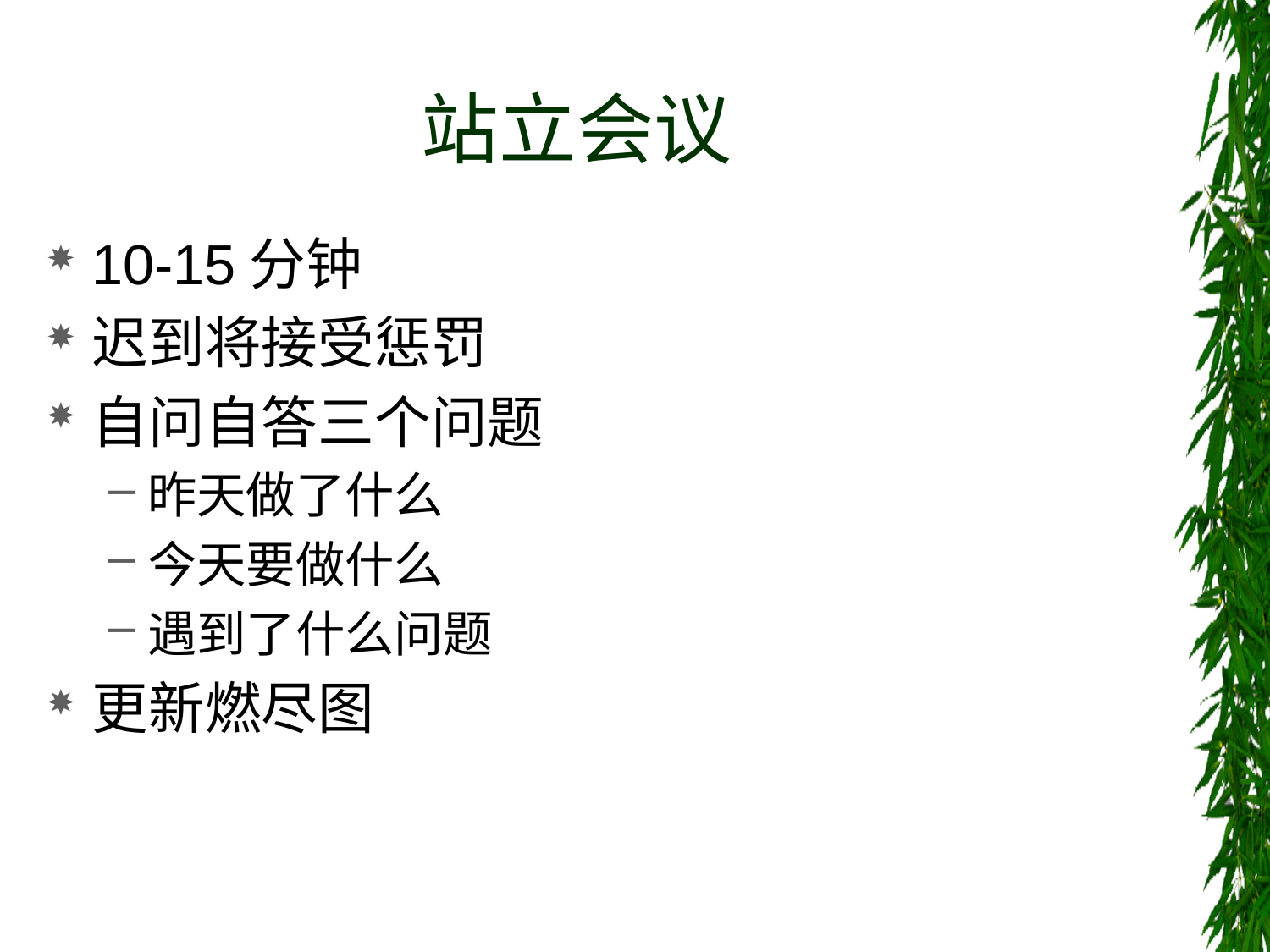

# 站立会议
10-15分钟
迟到将接受惩罚
自问自答三个问题
昨天做了什么
今天要做什么
遇到了什么问题
更新燃尽图